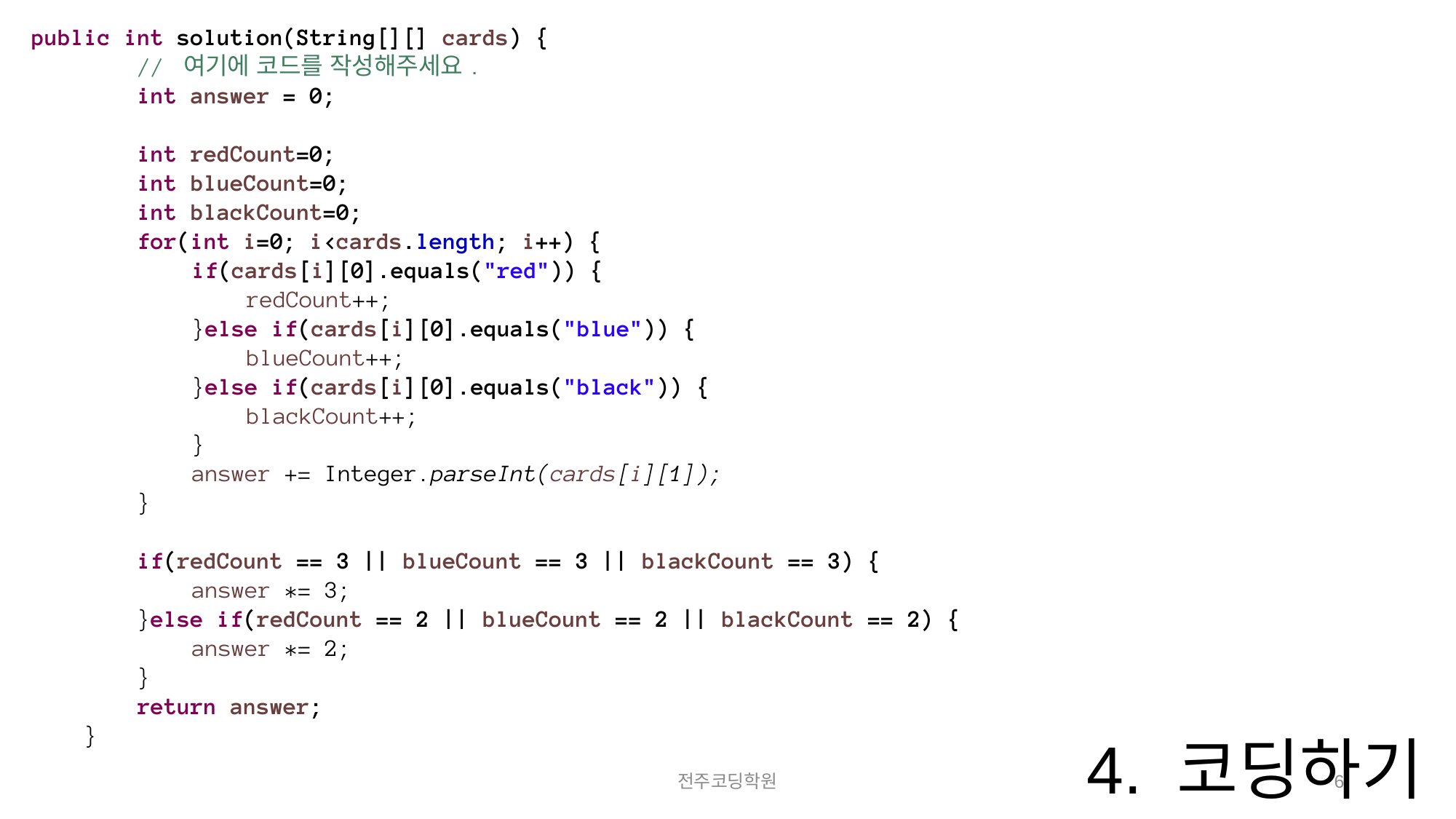

public int solution(String[][] cards) {
        // 여기에 코드를 작성해주세요.
        int answer = 0;

        int redCount=0;
        int blueCount=0;
        int blackCount=0;
        for(int i=0; i<cards.length; i++) {
        if(cards[i][0].equals("red")) {
        redCount++;
        }else if(cards[i][0].equals("blue")) {
        blueCount++;
        }else if(cards[i][0].equals("black")) {
        blackCount++;
        }
        answer += Integer.parseInt(cards[i][1]);
        }

        if(redCount == 3 || blueCount == 3 || blackCount == 3) {
        answer *= 3;
        }else if(redCount == 2 || blueCount == 2 || blackCount == 2) {
        answer *= 2;
        }
        return answer;
    }

# 4. 코딩하기
전주코딩학원
6